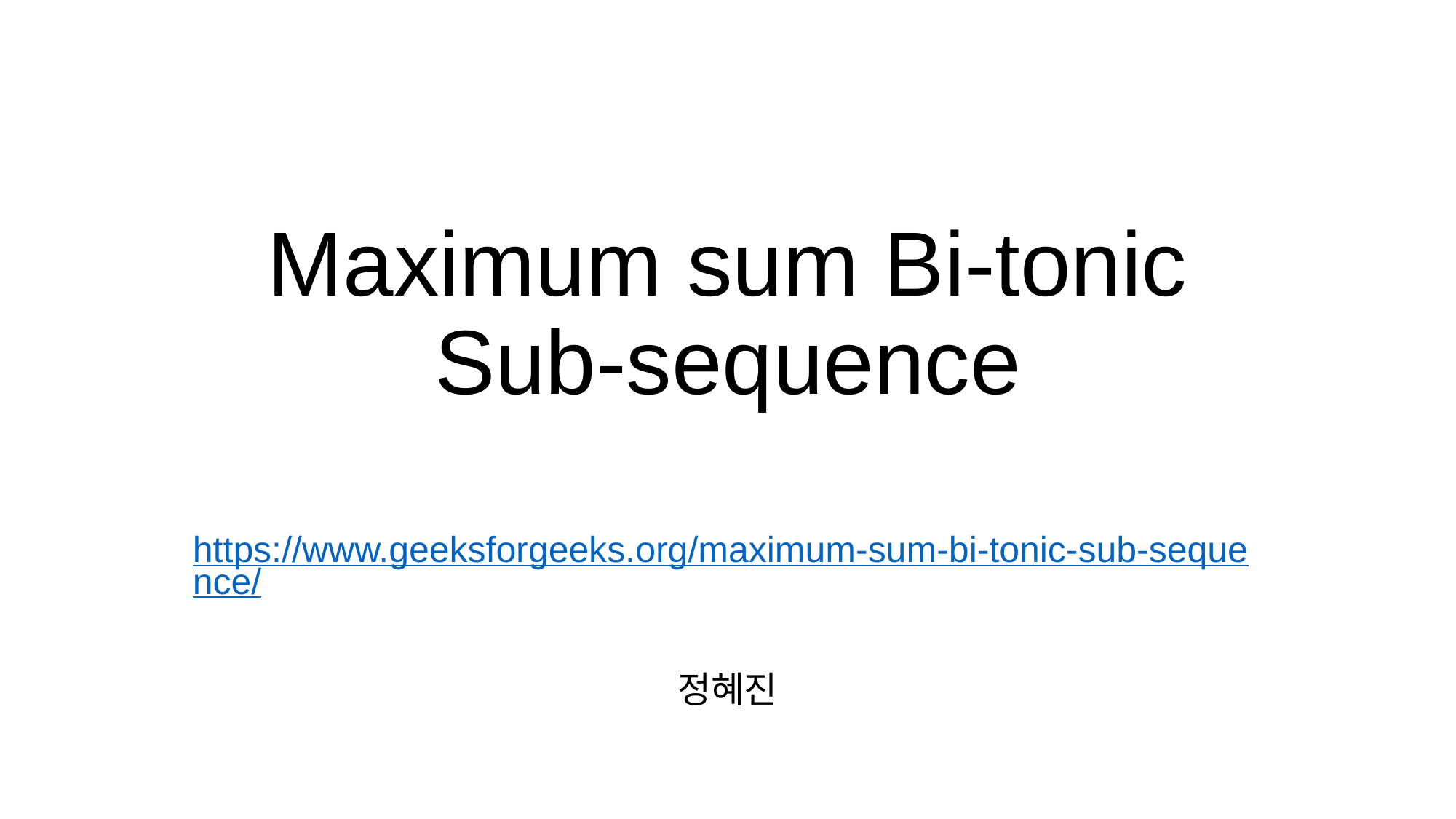

# Maximum sum Bi-tonic Sub-sequence
https://www.geeksforgeeks.org/maximum-sum-bi-tonic-sub-sequence/

정혜진